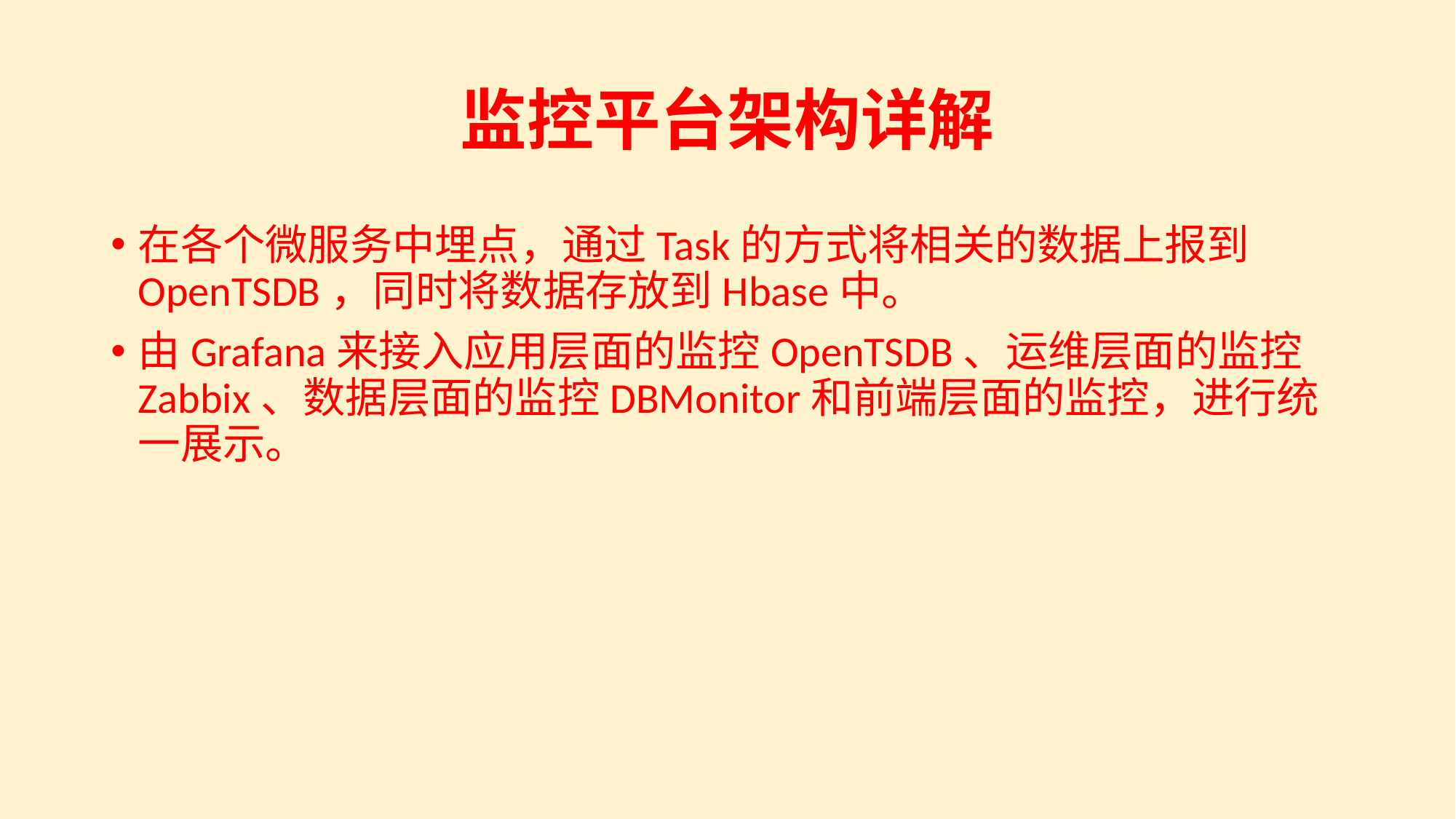

# 监控平台架构详解
在各个微服务中埋点，通过Task的方式将相关的数据上报到OpenTSDB，同时将数据存放到Hbase中。
由Grafana来接入应用层面的监控OpenTSDB、运维层面的监控Zabbix、数据层面的监控DBMonitor和前端层面的监控，进行统一展示。